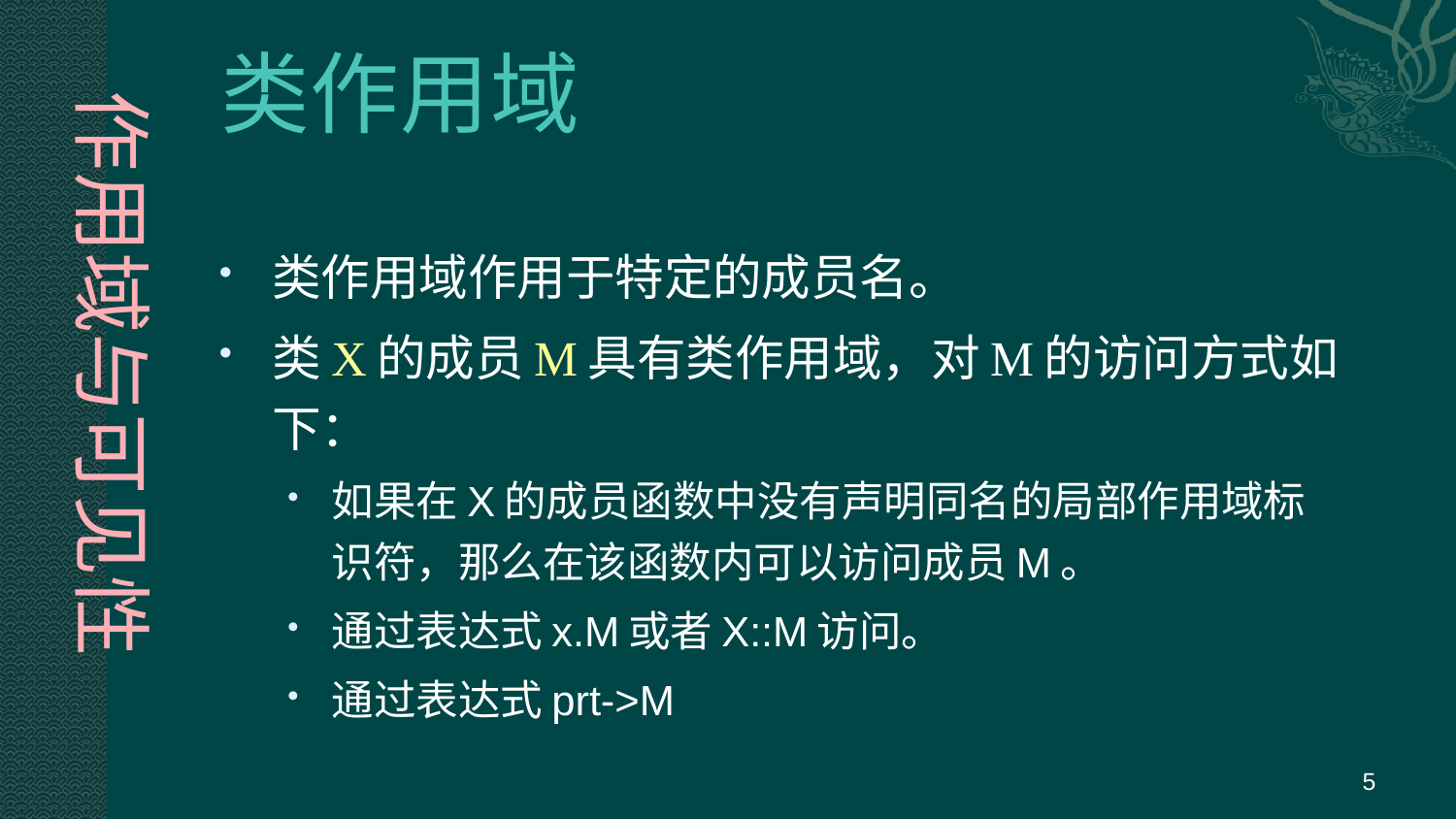

# 类作用域
作用域与可见性
类作用域作用于特定的成员名。
类X的成员M具有类作用域，对M的访问方式如下：
如果在X的成员函数中没有声明同名的局部作用域标识符，那么在该函数内可以访问成员M。
通过表达式x.M或者X::M访问。
通过表达式prt->M
5